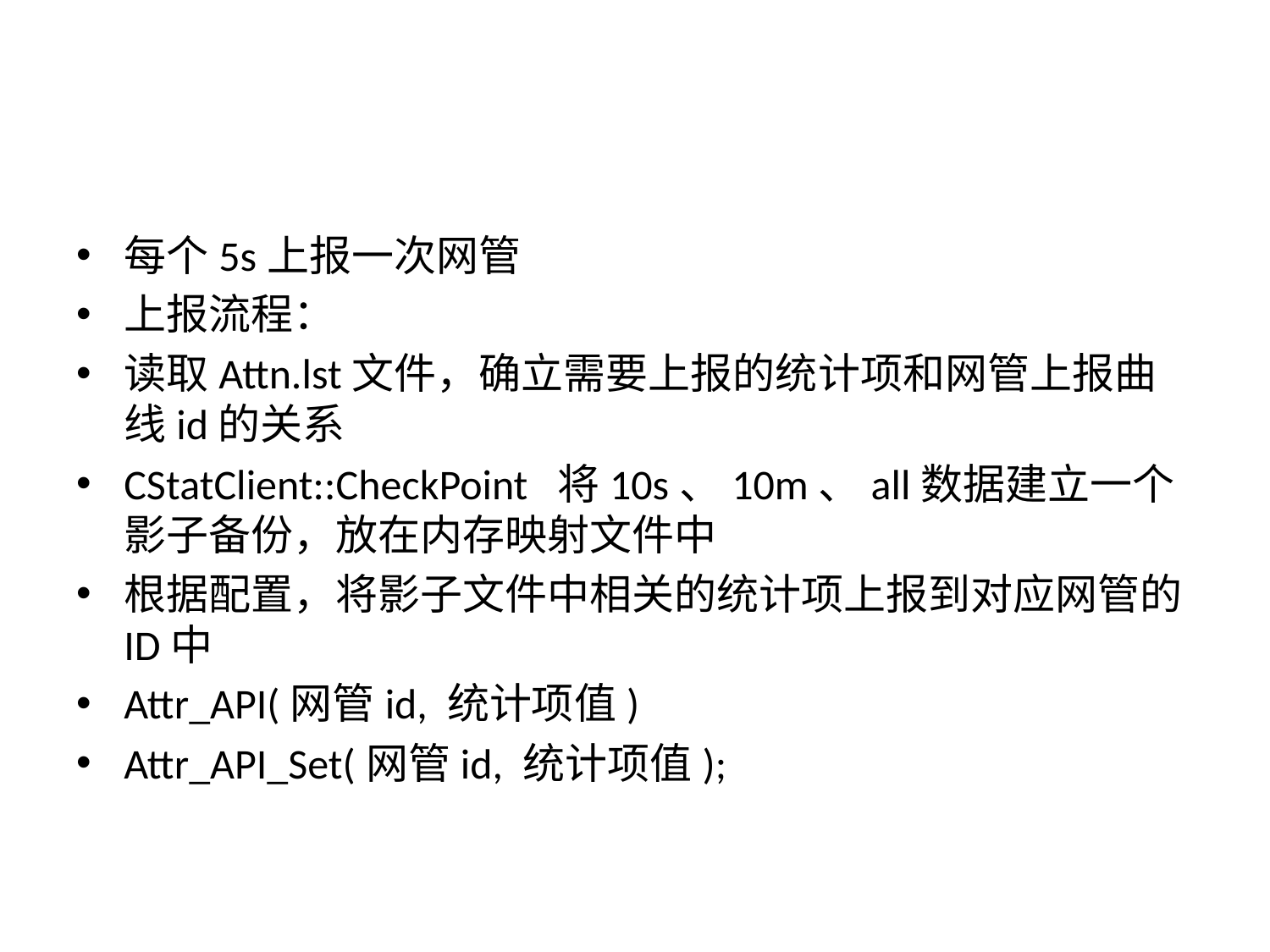

#
每个5s上报一次网管
上报流程：
读取Attn.lst文件，确立需要上报的统计项和网管上报曲线id的关系
CStatClient::CheckPoint  将10s、10m、all数据建立一个影子备份，放在内存映射文件中
根据配置，将影子文件中相关的统计项上报到对应网管的ID中
Attr_API(网管id, 统计项值)
Attr_API_Set(网管id, 统计项值);